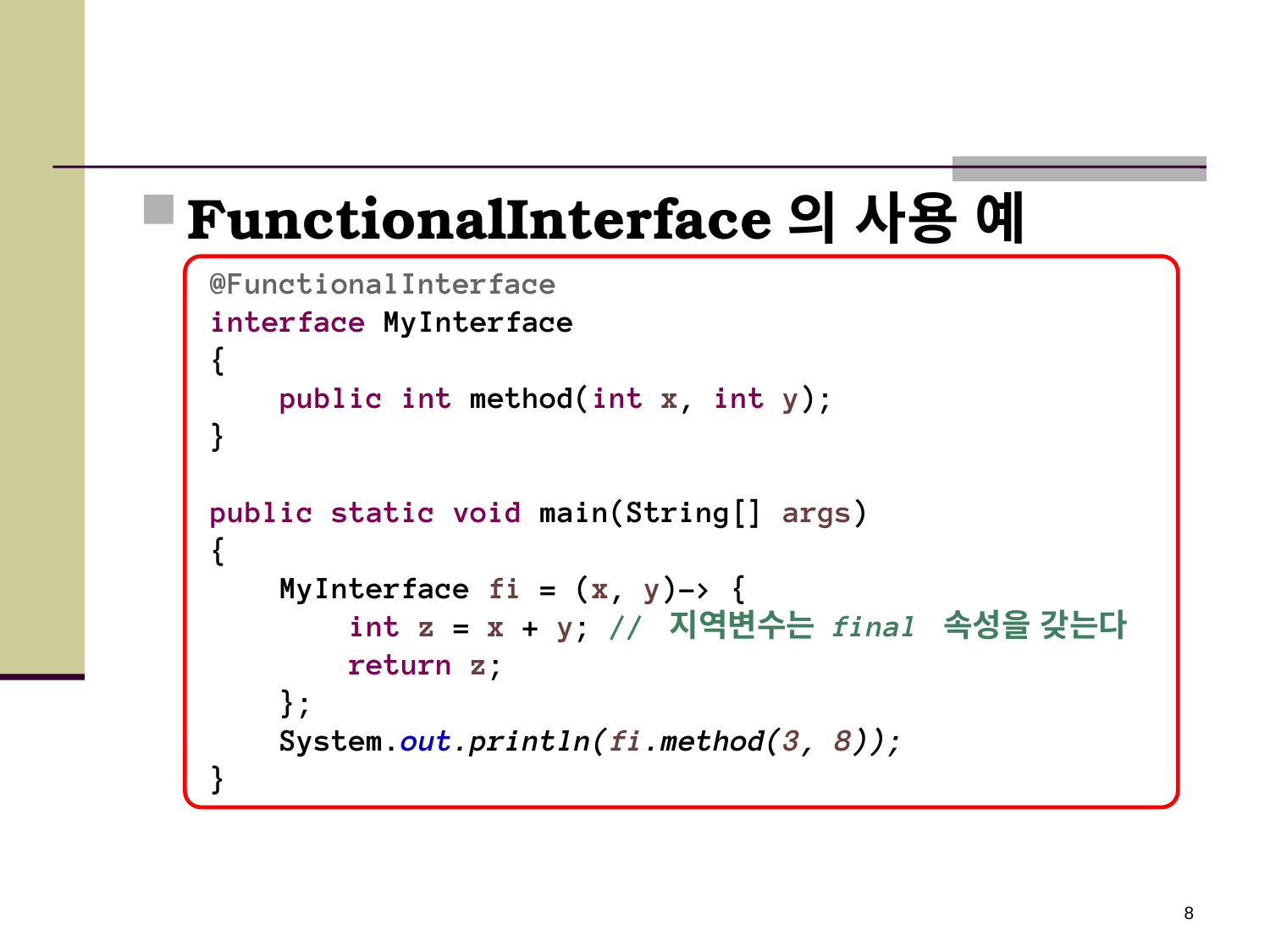

#
FunctionalInterface의 사용 예

@FunctionalInterface
interface MyInterface
{
    public int method(int x, int y);
}

public static void main(String[] args)
{
    MyInterface fi = (x, y)-> {
        int z = x + y; // 지역변수는 final 속성을 갖는다
        return z;
    };
    System.out.println(fi.method(3, 8));
}

8